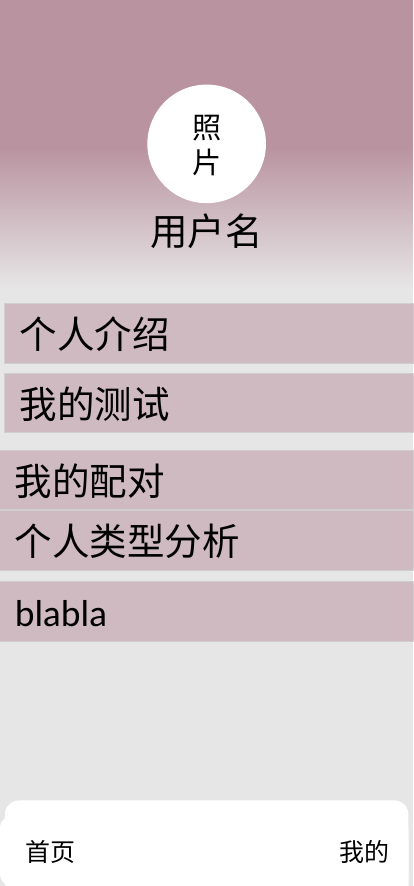

照片
用户名
个人介绍
我的测试
我的配对
个人类型分析
blabla

首页
我的